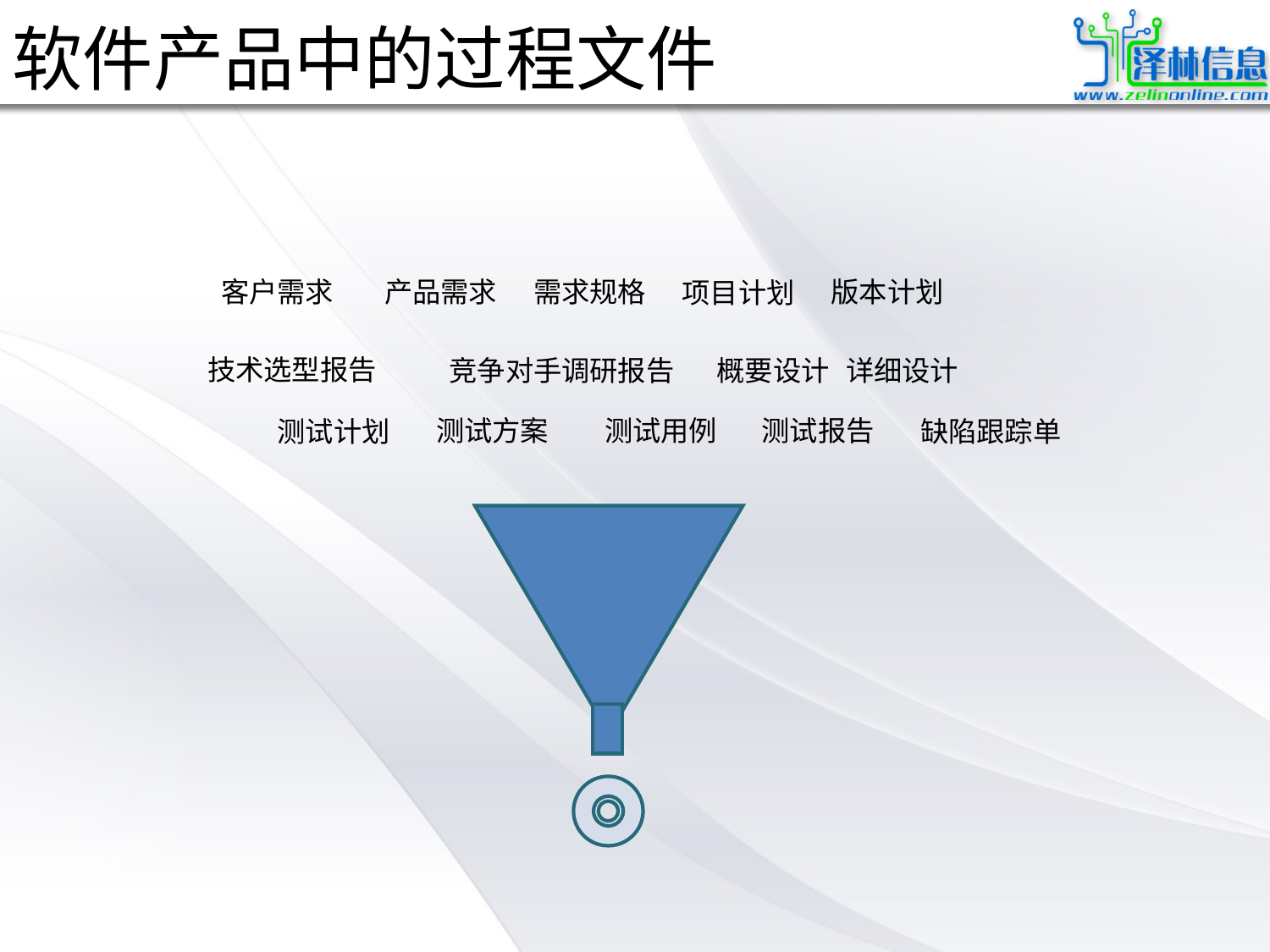

# 软件产品中的过程文件
客户需求
产品需求
需求规格
版本计划
项目计划
技术选型报告
竞争对手调研报告
概要设计
详细设计
测试方案
测试用例
测试报告
测试计划
缺陷跟踪单